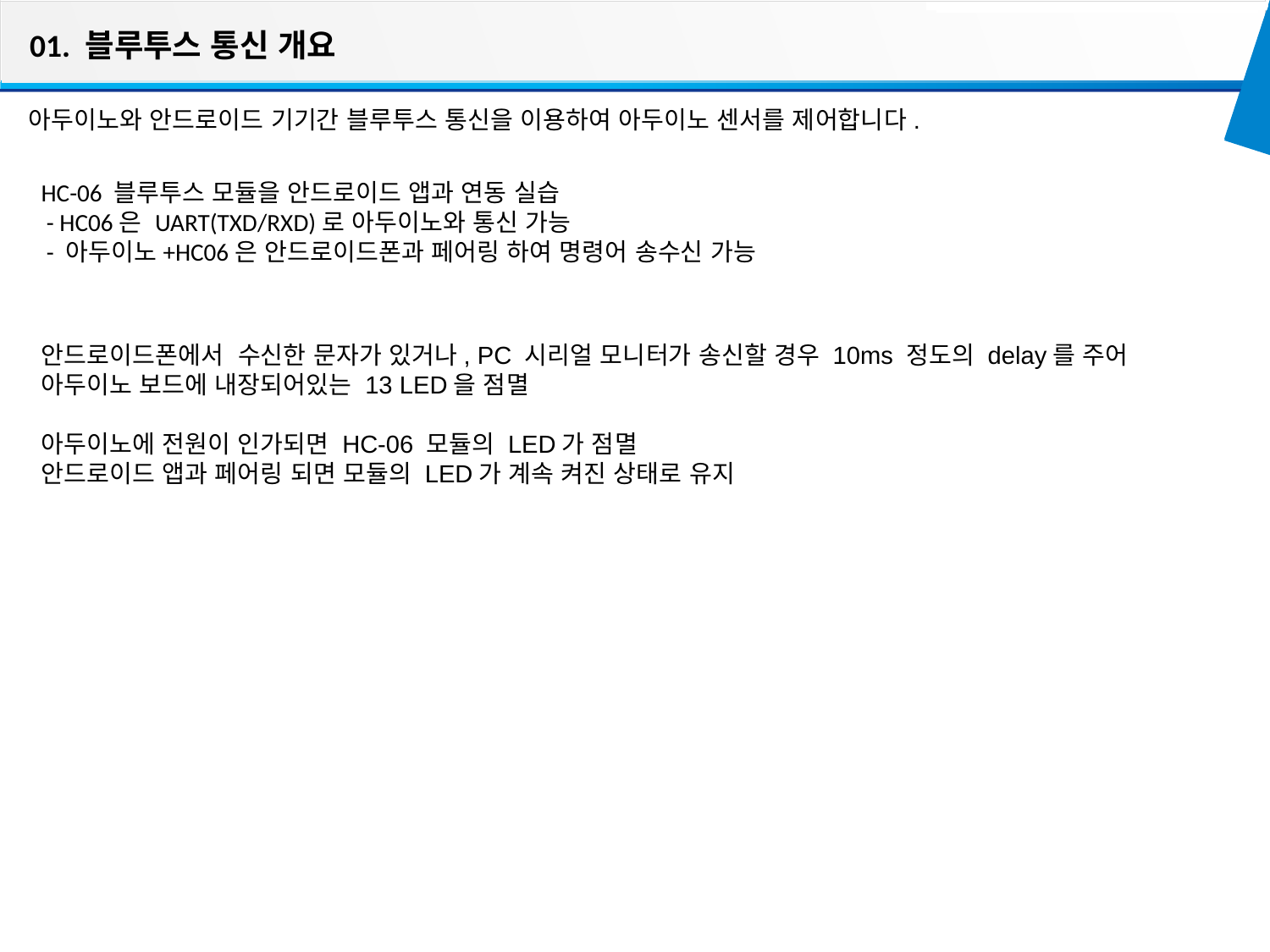

01. 블루투스 통신 개요

아두이노와 안드로이드 기기간 블루투스 통신을 이용하여 아두이노 센서를 제어합니다.
HC-06 블루투스 모듈을 안드로이드 앱과 연동 실습
 - HC06은 UART(TXD/RXD)로 아두이노와 통신 가능
 - 아두이노+HC06은 안드로이드폰과 페어링 하여 명령어 송수신 가능
안드로이드폰에서  수신한 문자가 있거나, PC 시리얼 모니터가 송신할 경우 10ms 정도의 delay를 주어 아두이노 보드에 내장되어있는 13 LED을 점멸
아두이노에 전원이 인가되면 HC-06 모듈의 LED가 점멸
안드로이드 앱과 페어링 되면 모듈의 LED가 계속 켜진 상태로 유지